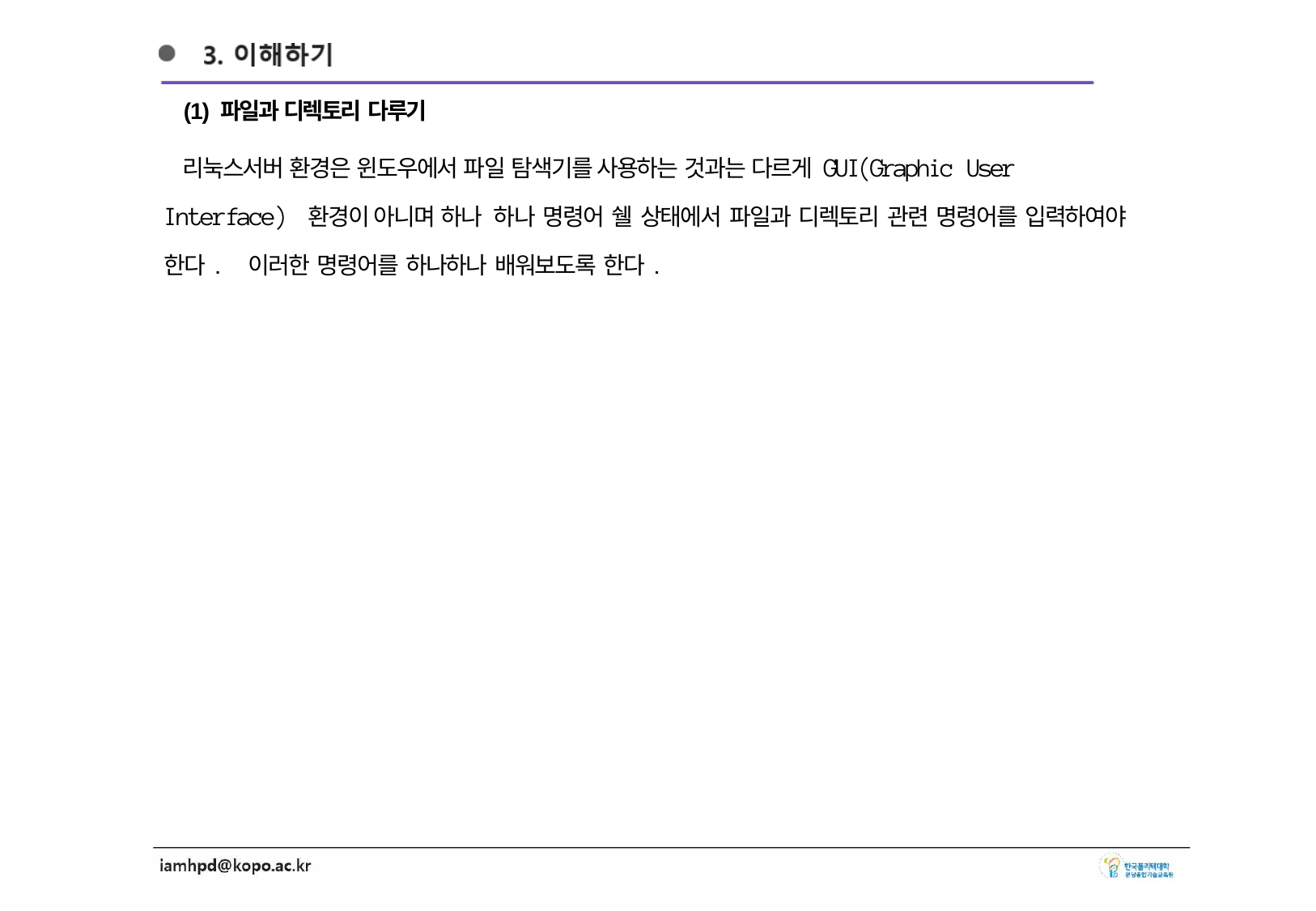

(1) 파일과 디렉토리 다루기
리눅스서버 환경은 윈도우에서 파일 탐색기를 사용하는 것과는 다르게 GUI(Graphic User Interface) 환경이 아니며 하나  하나 명령어 쉘 상태에서 파일과 디렉토리 관련 명령어를 입력하여야 한다. 이러한 명령어를 하나하나 배워보도록 한다.